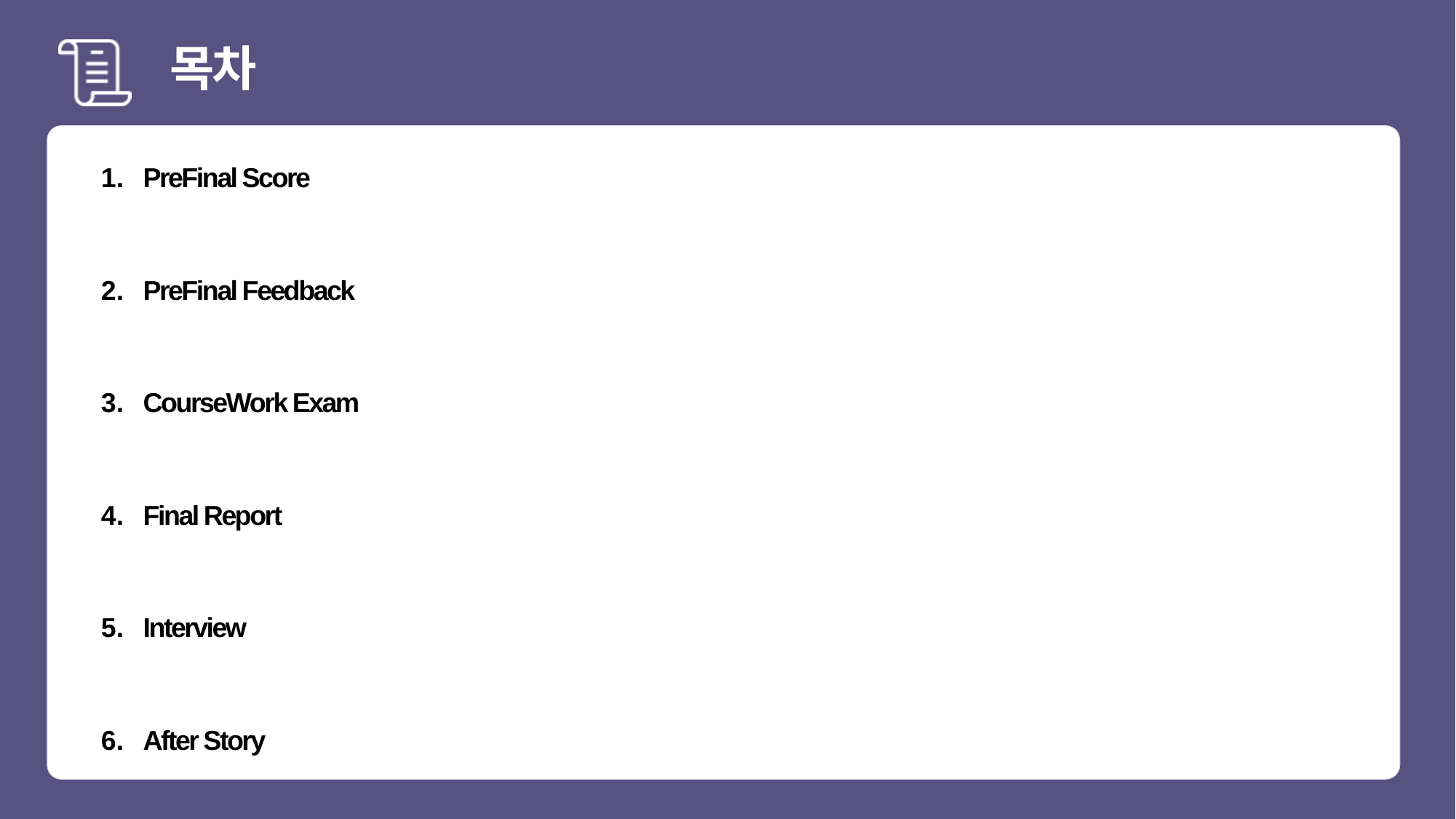

# 목차
PreFinal Score

PreFinal Feedback

CourseWork Exam

Final Report

Interview

After Story